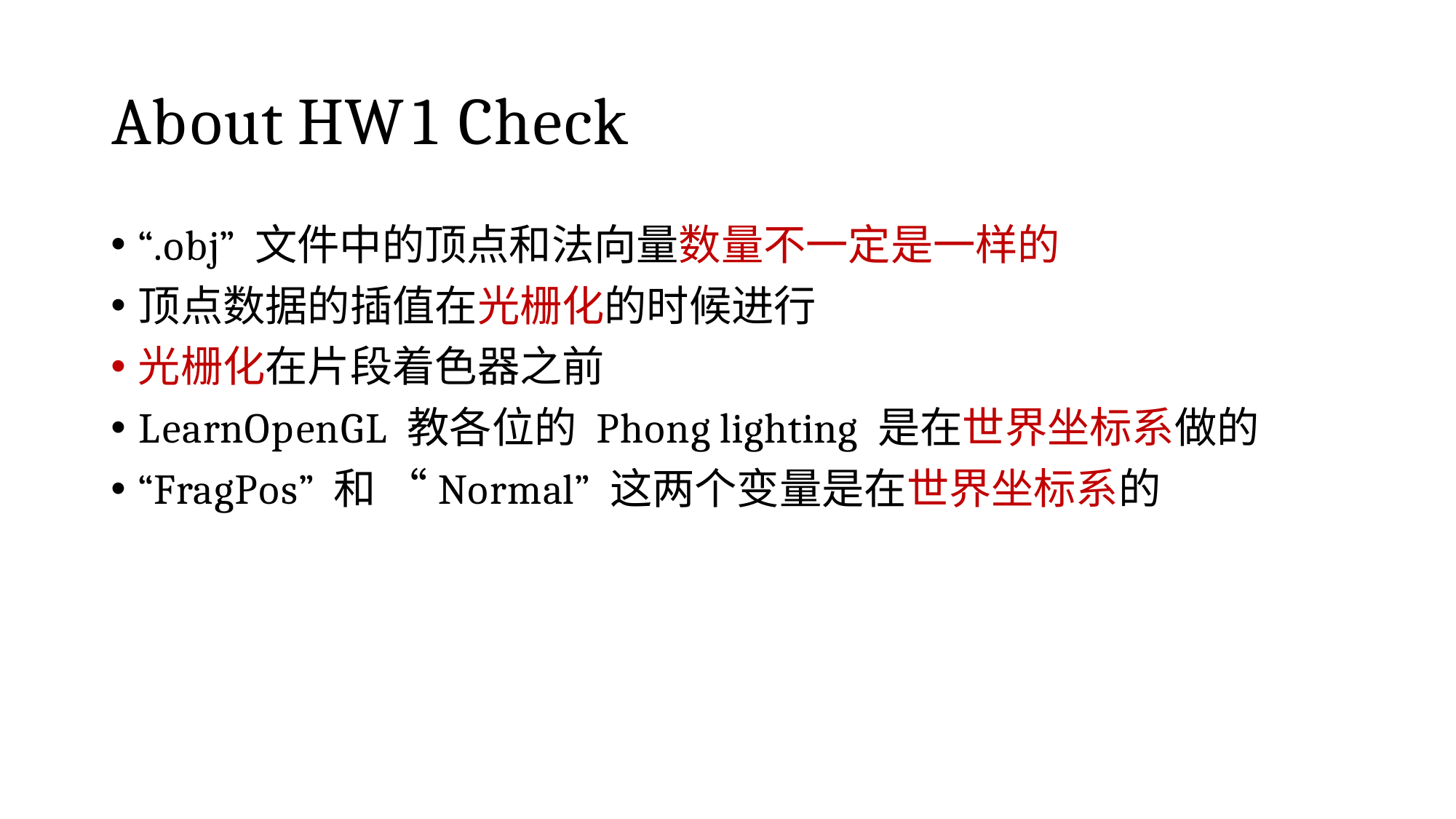

# About HW1 Check
“.obj” 文件中的顶点和法向量数量不一定是一样的
顶点数据的插值在光栅化的时候进行
光栅化在片段着色器之前
LearnOpenGL 教各位的 Phong lighting 是在世界坐标系做的
“FragPos” 和 “Normal” 这两个变量是在世界坐标系的